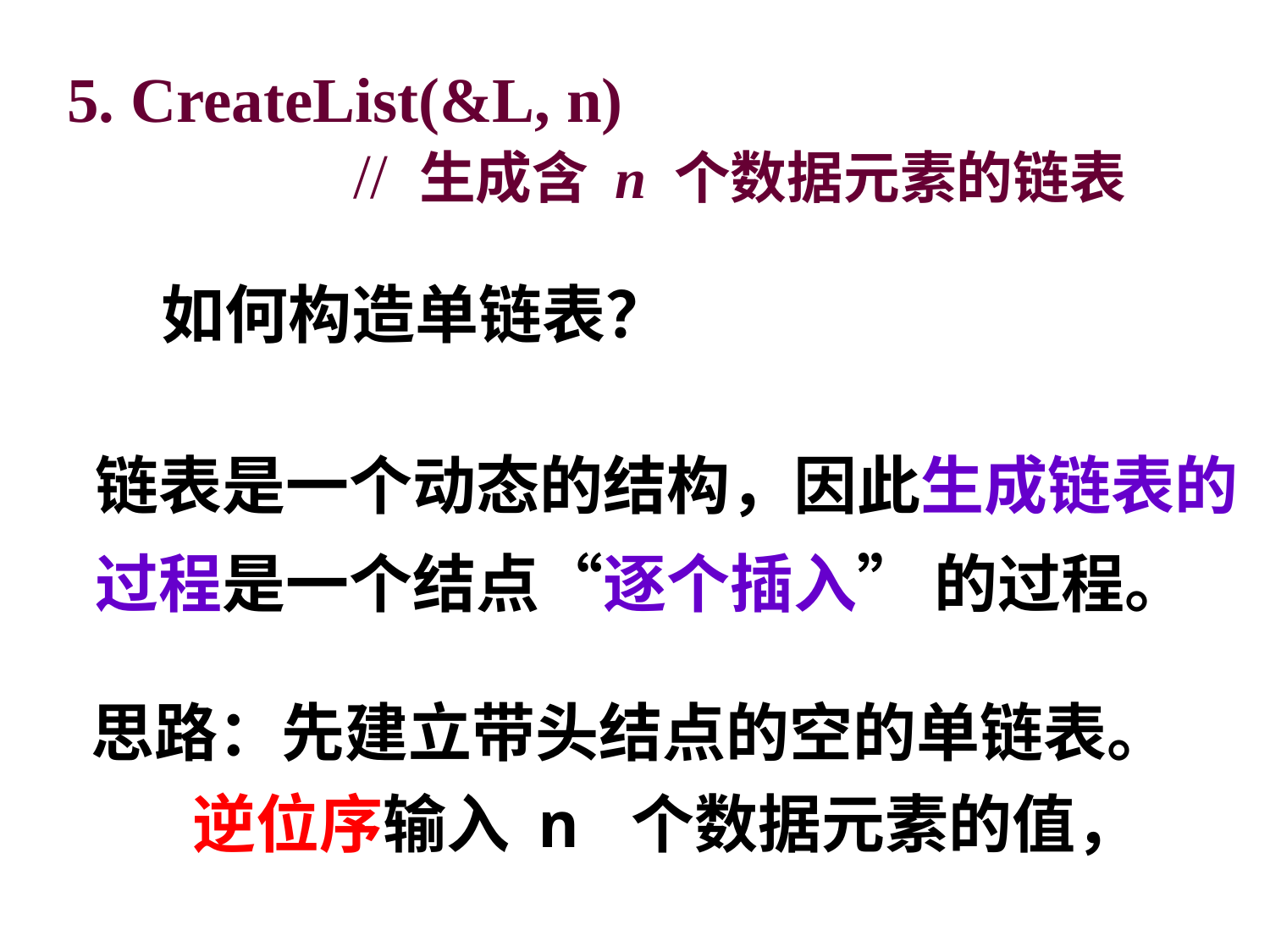

5. CreateList(&L, n)
                  // 生成含 n 个数据元素的链表
如何构造单链表？
链表是一个动态的结构，因此生成链表的过程是一个结点“逐个插入” 的过程。
思路：先建立带头结点的空的单链表。
      逆位序输入 n 个数据元素的值，